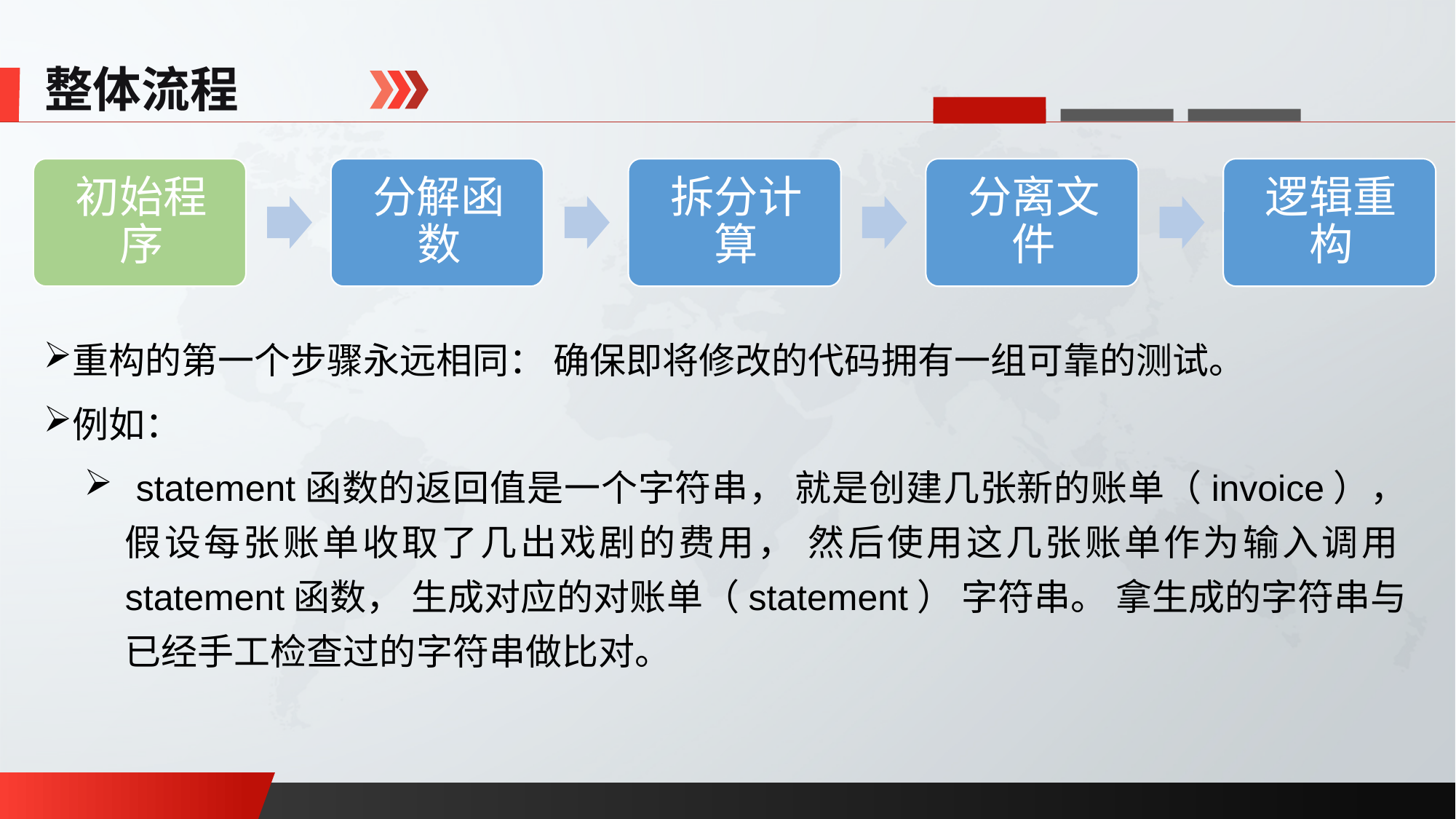

整体流程

初始程序

分解函数

拆分计算

分离文件

逻辑重构
重构的第一个步骤永远相同： 确保即将修改的代码拥有一组可靠的测试。
例如：
 statement函数的返回值是一个字符串， 就是创建几张新的账单（invoice）， 假设每张账单收取了几出戏剧的费用， 然后使用这几张账单作为输入调用statement函数， 生成对应的对账单（statement） 字符串。 拿生成的字符串与已经手工检查过的字符串做比对。